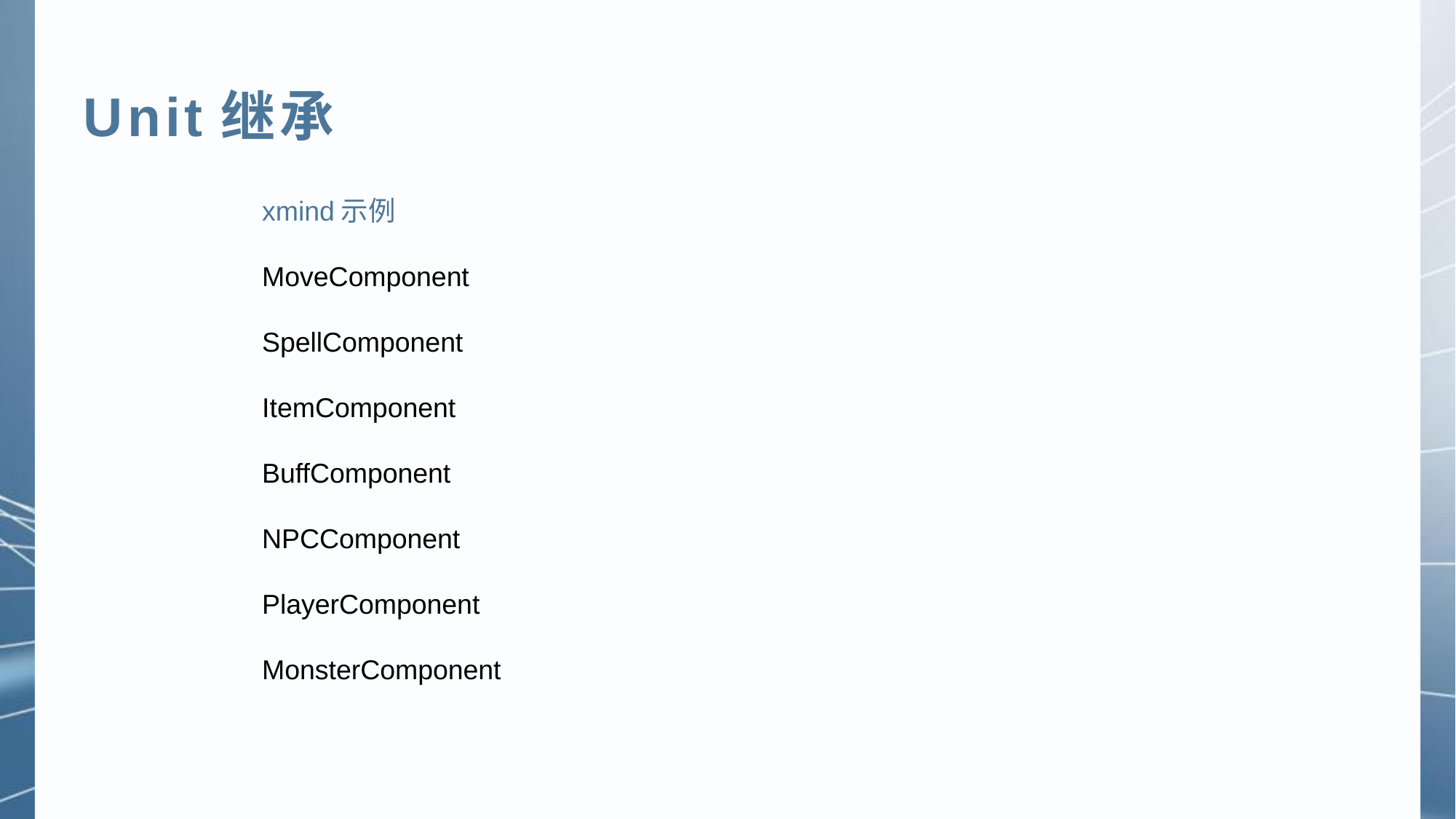

Unit继承
xmind示例

MoveComponent

SpellComponent

ItemComponent

BuffComponent

NPCComponent

PlayerComponent

MonsterComponent